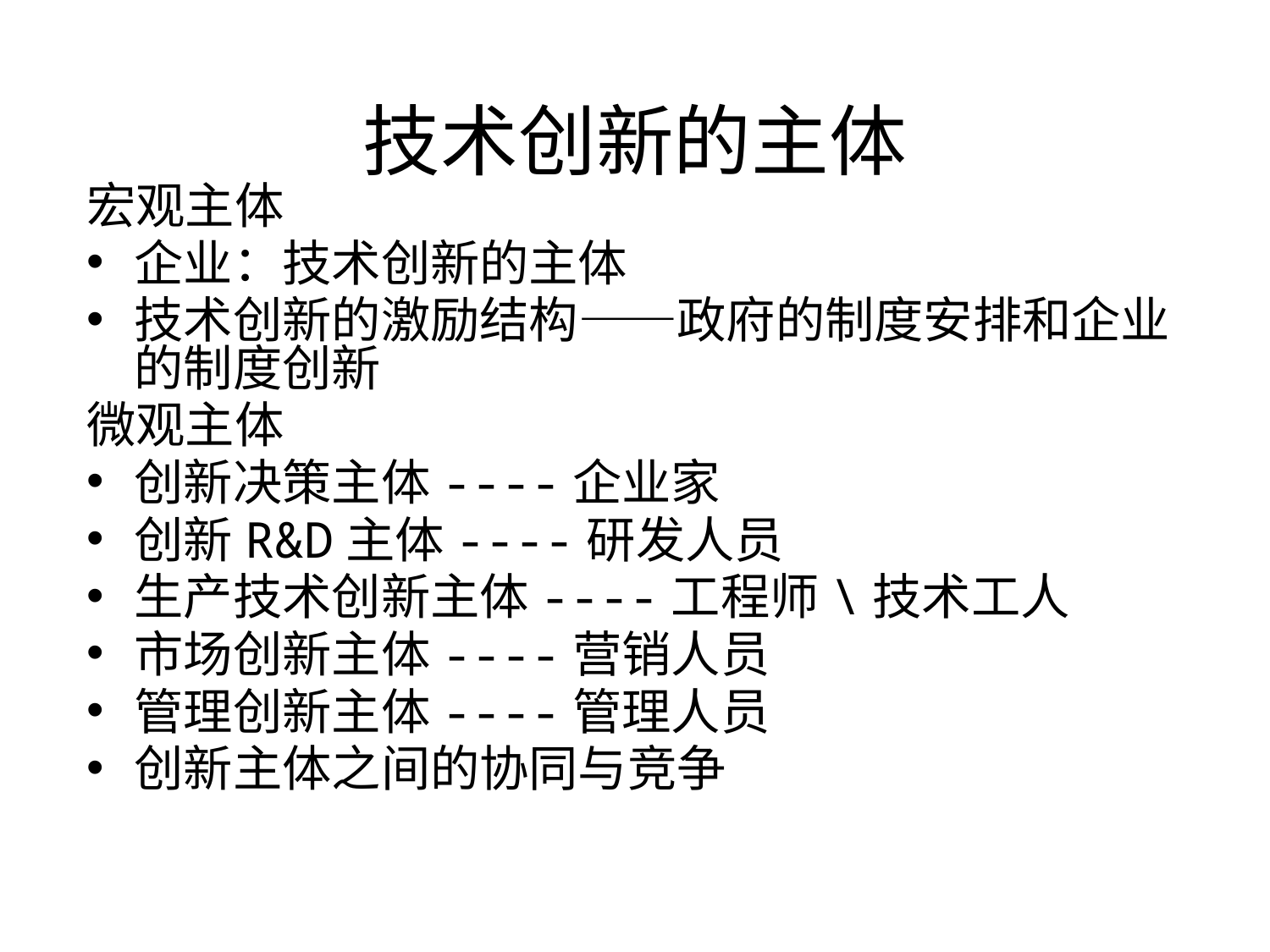

技术创新的主体
宏观主体
企业：技术创新的主体
技术创新的激励结构——政府的制度安排和企业的制度创新
微观主体
创新决策主体----企业家
创新R&D主体----研发人员
生产技术创新主体----工程师\技术工人
市场创新主体----营销人员
管理创新主体----管理人员
创新主体之间的协同与竞争